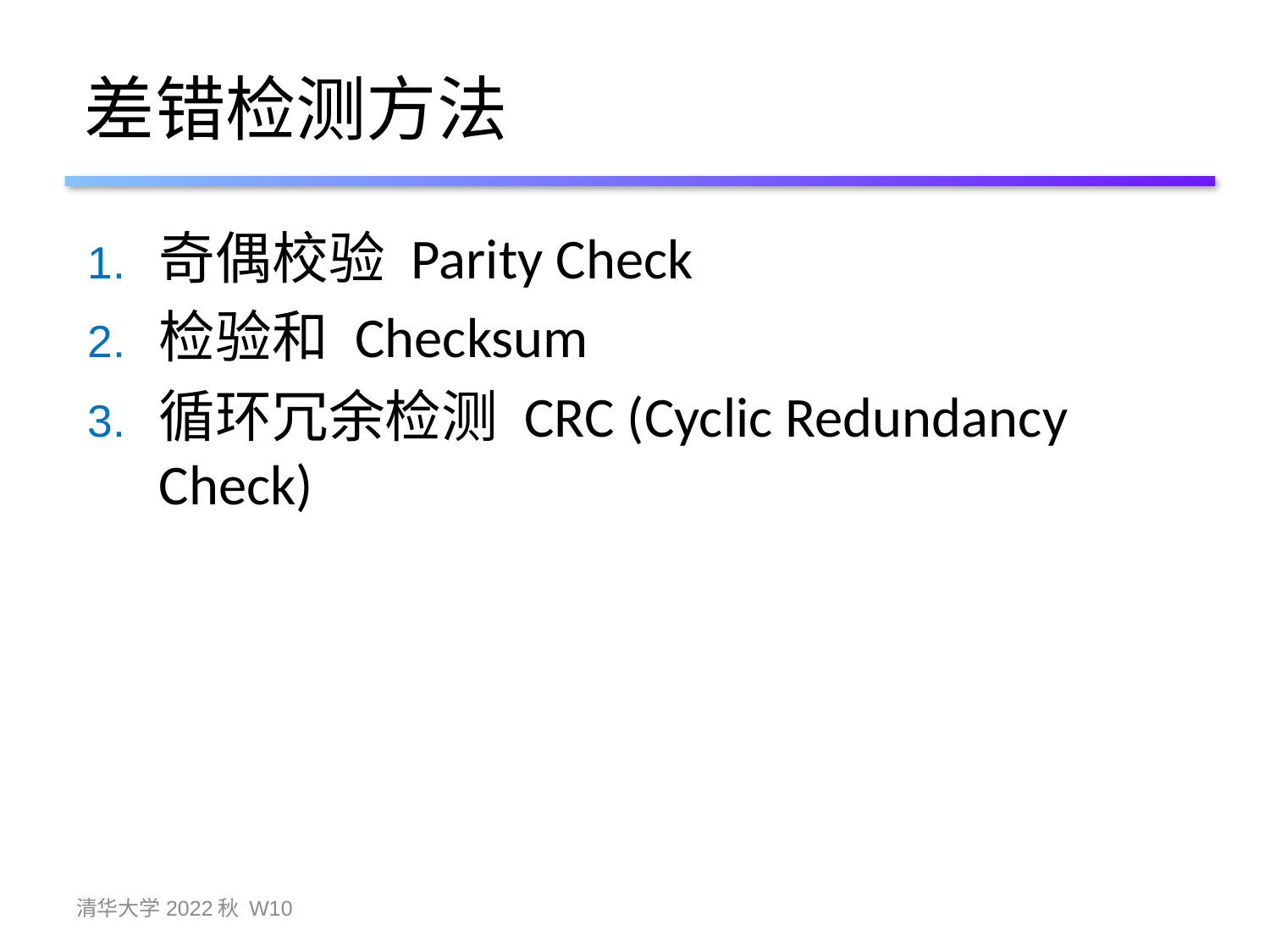

# 差错检测方法
奇偶校验 Parity Check
检验和 Checksum
循环冗余检测 CRC (Cyclic Redundancy Check)
清华大学2022秋 W10
8